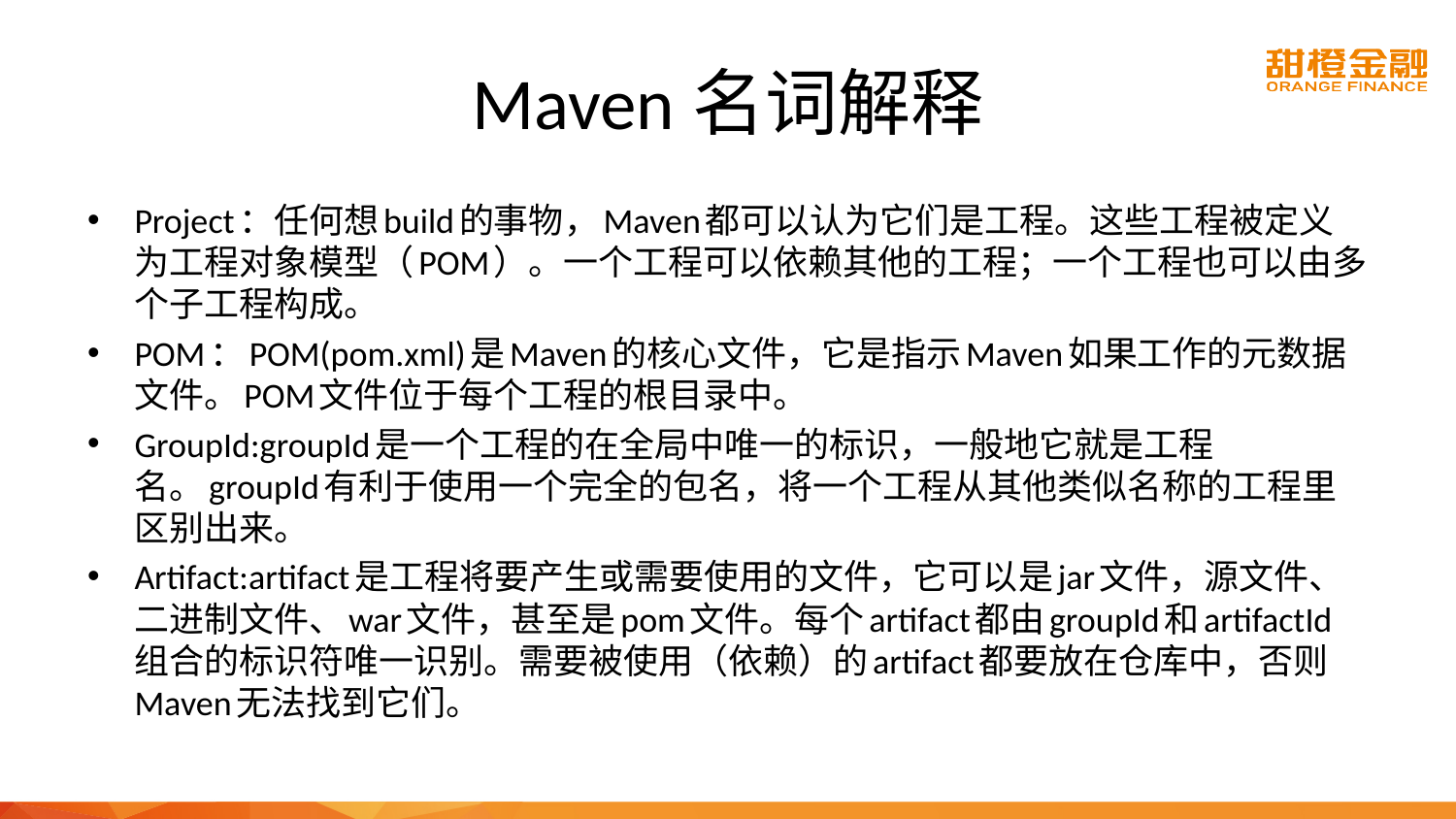

# Maven名词解释
Project：任何想build的事物，Maven都可以认为它们是工程。这些工程被定义为工程对象模型（POM）。一个工程可以依赖其他的工程；一个工程也可以由多个子工程构成。
POM：POM(pom.xml)是Maven的核心文件，它是指示Maven如果工作的元数据文件。POM文件位于每个工程的根目录中。
GroupId:groupId是一个工程的在全局中唯一的标识，一般地它就是工程名。groupId有利于使用一个完全的包名，将一个工程从其他类似名称的工程里区别出来。
Artifact:artifact是工程将要产生或需要使用的文件，它可以是jar文件，源文件、二进制文件、war文件，甚至是pom文件。每个artifact都由groupId和artifactId组合的标识符唯一识别。需要被使用（依赖）的artifact都要放在仓库中，否则Maven无法找到它们。